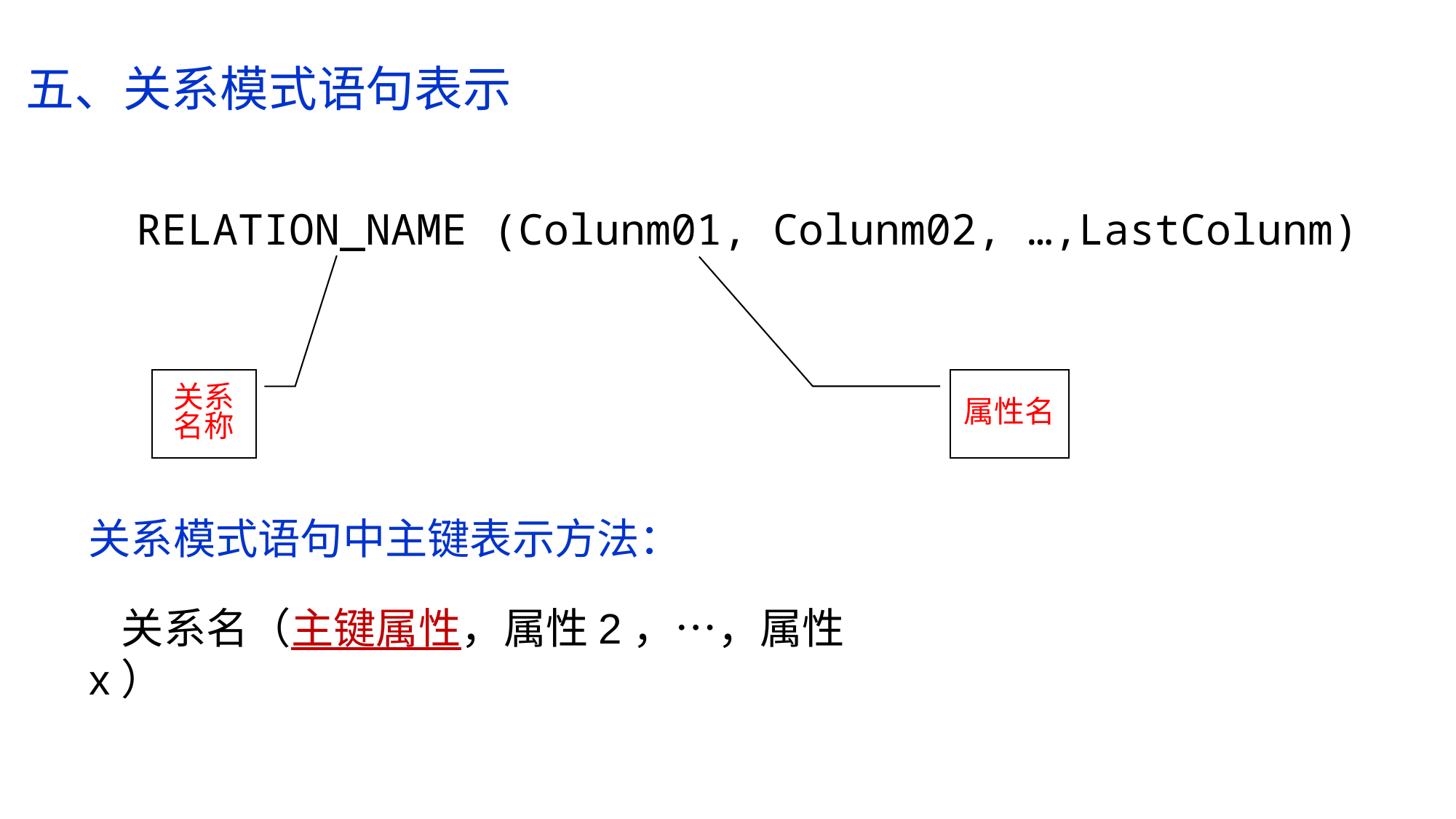

五、关系模式语句表示
RELATION_NAME (Colunm01, Colunm02, …,LastColunm)
属性名
关系名称
关系模式语句中主键表示方法：
关系名（主键属性，属性2，…，属性x）